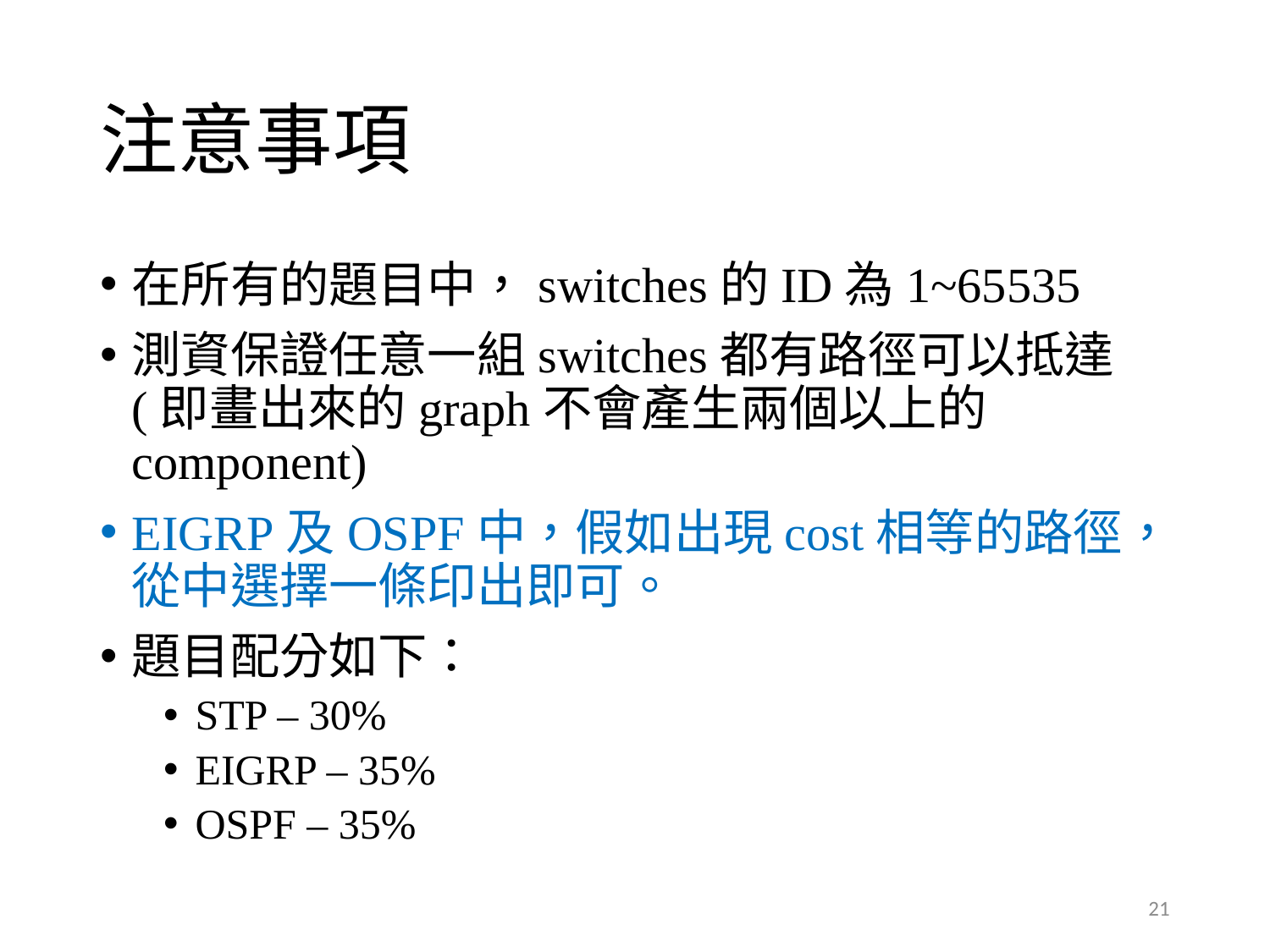

# 注意事項
在所有的題目中，switches的ID為1~65535
測資保證任意一組switches都有路徑可以抵達(即畫出來的graph不會產生兩個以上的component)
EIGRP及OSPF中，假如出現cost相等的路徑，從中選擇一條印出即可。
題目配分如下：
STP – 30%
EIGRP – 35%
OSPF – 35%

21